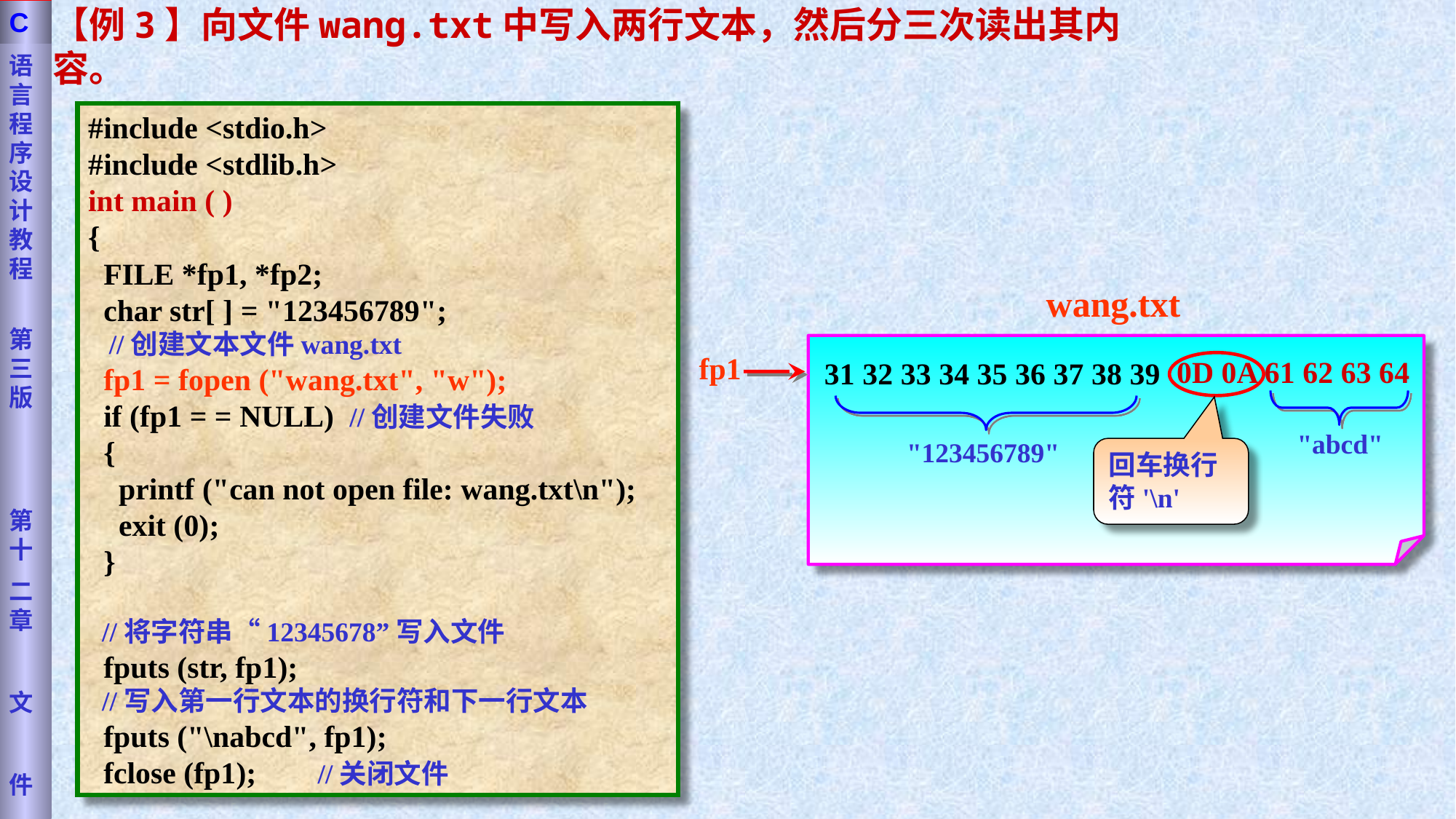

语言程序设计教程
第三版

第十
二章

文

件
C
【例3】向文件wang.txt中写入两行文本，然后分三次读出其内容。
#include <stdio.h>
#include <stdlib.h>
int main ( )
{
  FILE *fp1, *fp2;
  char str[ ] = "123456789";
   //创建文本文件wang.txt
  fp1 = fopen ("wang.txt", "w");
  if (fp1 = = NULL)  //创建文件失败
  {
    printf ("can not open file: wang.txt\n");
    exit (0);
  }

  //将字符串“12345678”写入文件
  fputs (str, fp1);
  //写入第一行文本的换行符和下一行文本
  fputs ("\nabcd", fp1);
  fclose (fp1);        //关闭文件
wang.txt

fp1

0D 0A 61 62 63 64
31 32 33 34 35 36 37 38 39

回车换行符'\n'

"abcd"

"123456789"